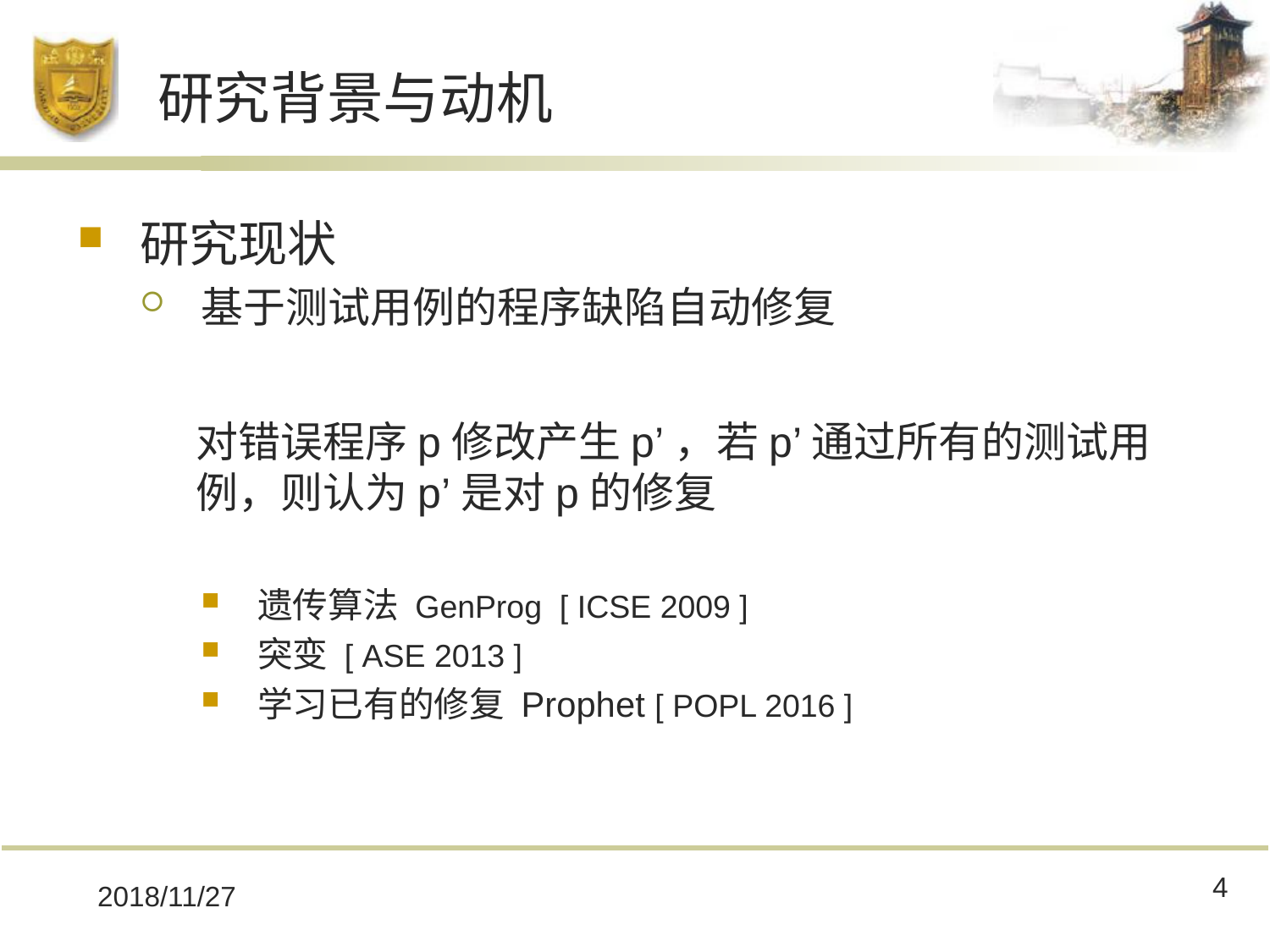

# 研究背景与动机
研究现状
基于测试用例的程序缺陷自动修复

对错误程序p修改产生p’，若p’通过所有的测试用例，则认为p’是对p的修复

遗传算法 GenProg  [ ICSE 2009 ]
突变 [ ASE 2013 ]
学习已有的修复 Prophet [ POPL 2016 ]

4
2018/11/27